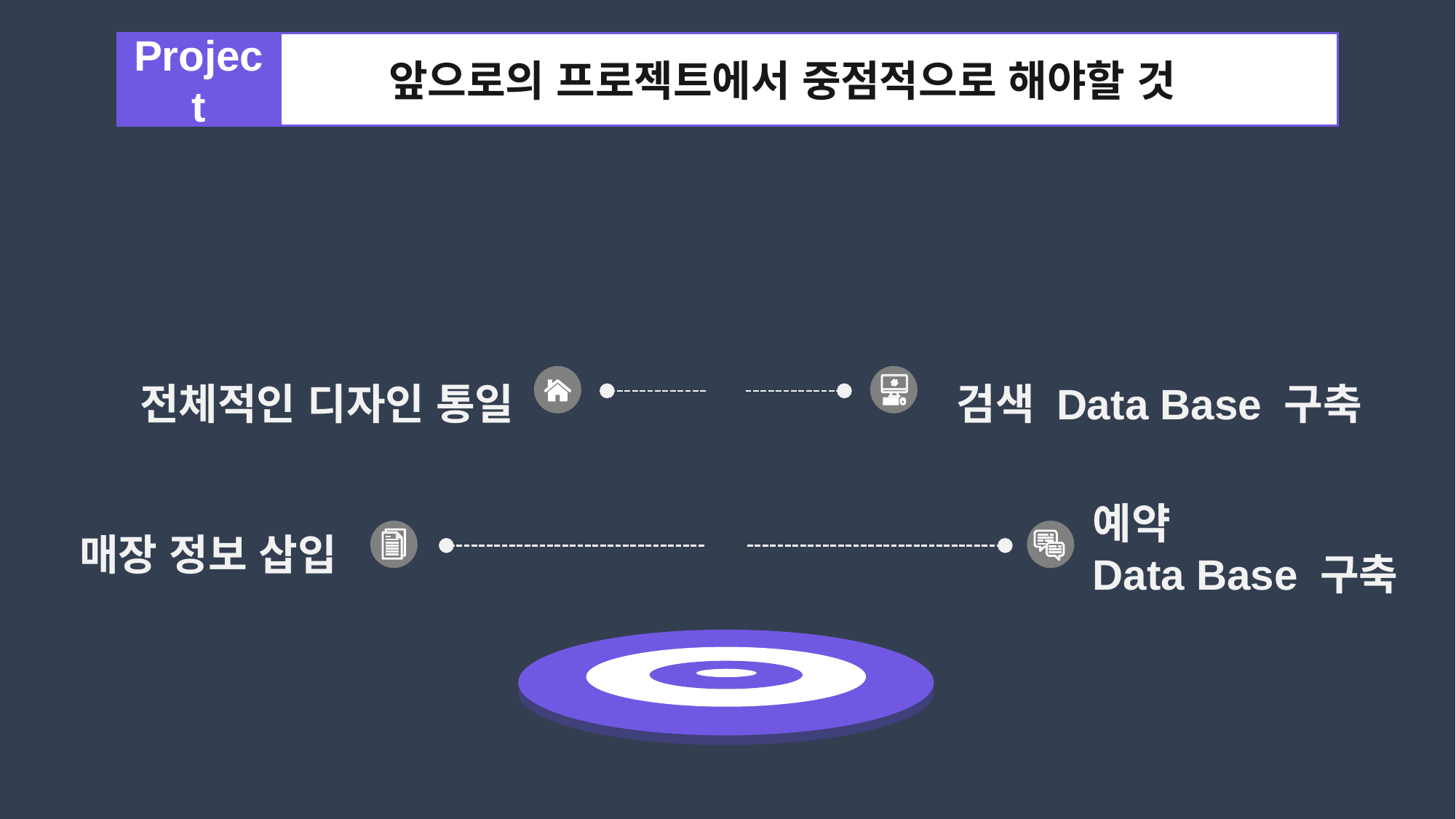

앞으로의 프로젝트에서 중점적으로 해야할 것
Project
전체적인 디자인 통일
검색 Data Base 구축

예약
Data Base 구축
매장 정보 삽입